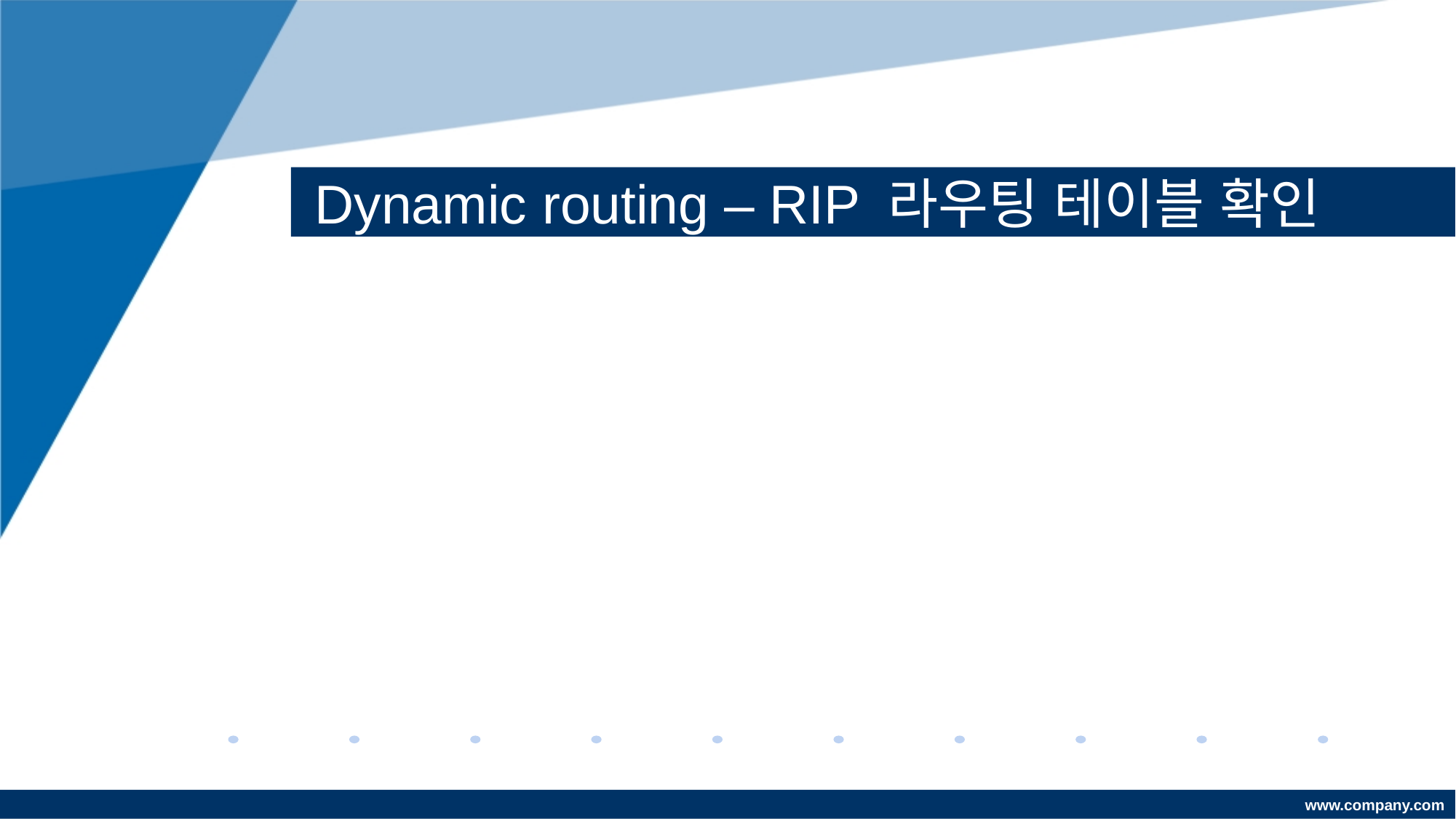

# Dynamic routing – RIP 라우팅 테이블 확인